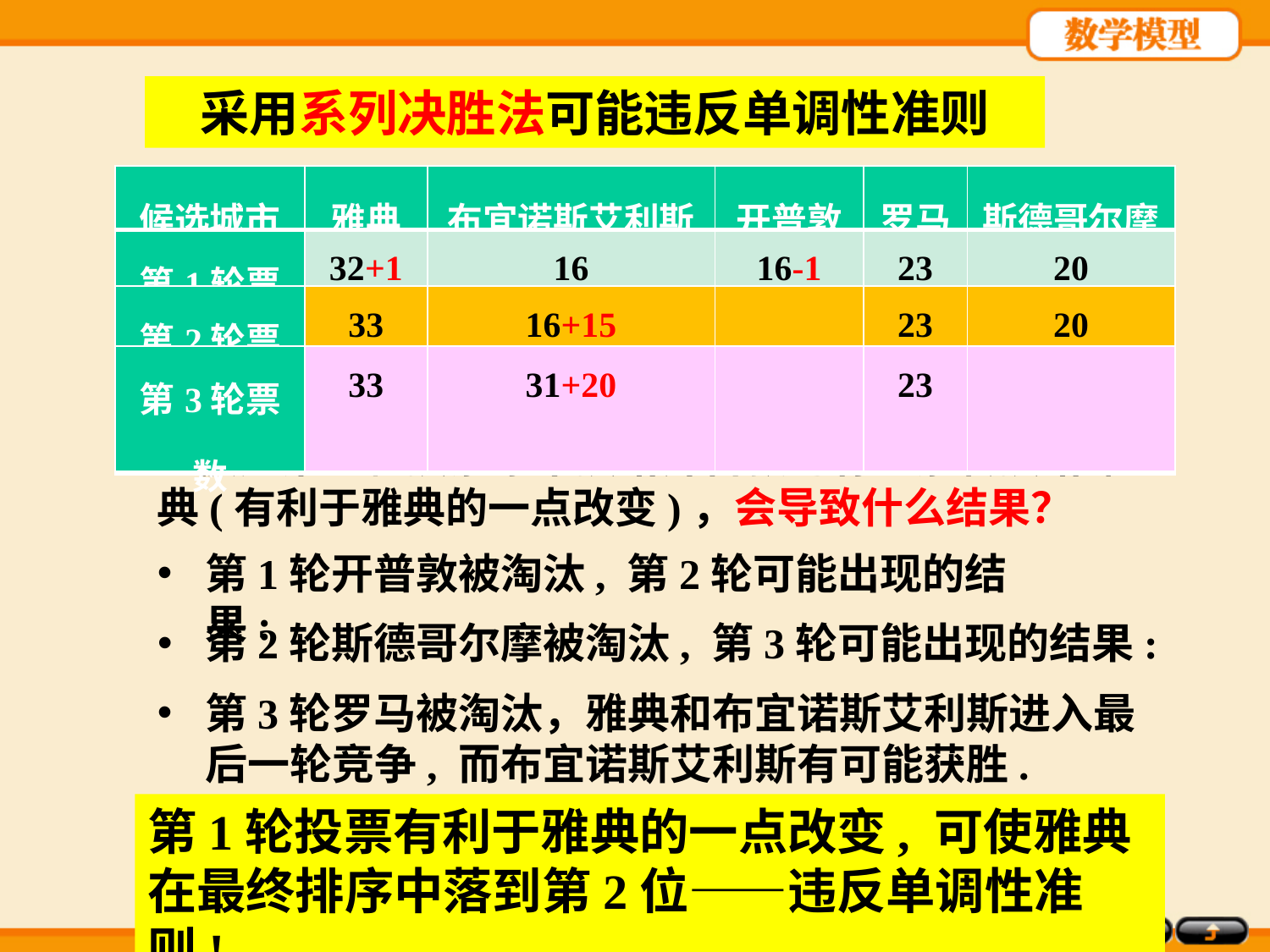

采用系列决胜法可能违反单调性准则
| 候选城市 | 雅典 | 布宜诺斯艾利斯 | 开普敦 | 罗马 | 斯德哥尔摩 |
| --- | --- | --- | --- | --- | --- |
| 第1轮票数 | 32+1 | 16 | 16-1 | 23 | 20 |
| 第2轮票数 | 33 | 16+15 |  | 23 | 20 |
| --- | --- | --- | --- | --- | --- |
| 第3轮票数 | 33 | 31+20 |  | 23 |  |
| --- | --- | --- | --- | --- | --- |
   假定第1轮投票原来投给开普敦的有一票转投给雅典(有利于雅典的一点改变)，会导致什么结果？
第1轮开普敦被淘汰, 第2轮可能出现的结果:
第2轮斯德哥尔摩被淘汰, 第3轮可能出现的结果:
第3轮罗马被淘汰，雅典和布宜诺斯艾利斯进入最后一轮竞争, 而布宜诺斯艾利斯有可能获胜.
第1轮投票有利于雅典的一点改变, 可使雅典在最终排序中落到第2位——违反单调性准则!